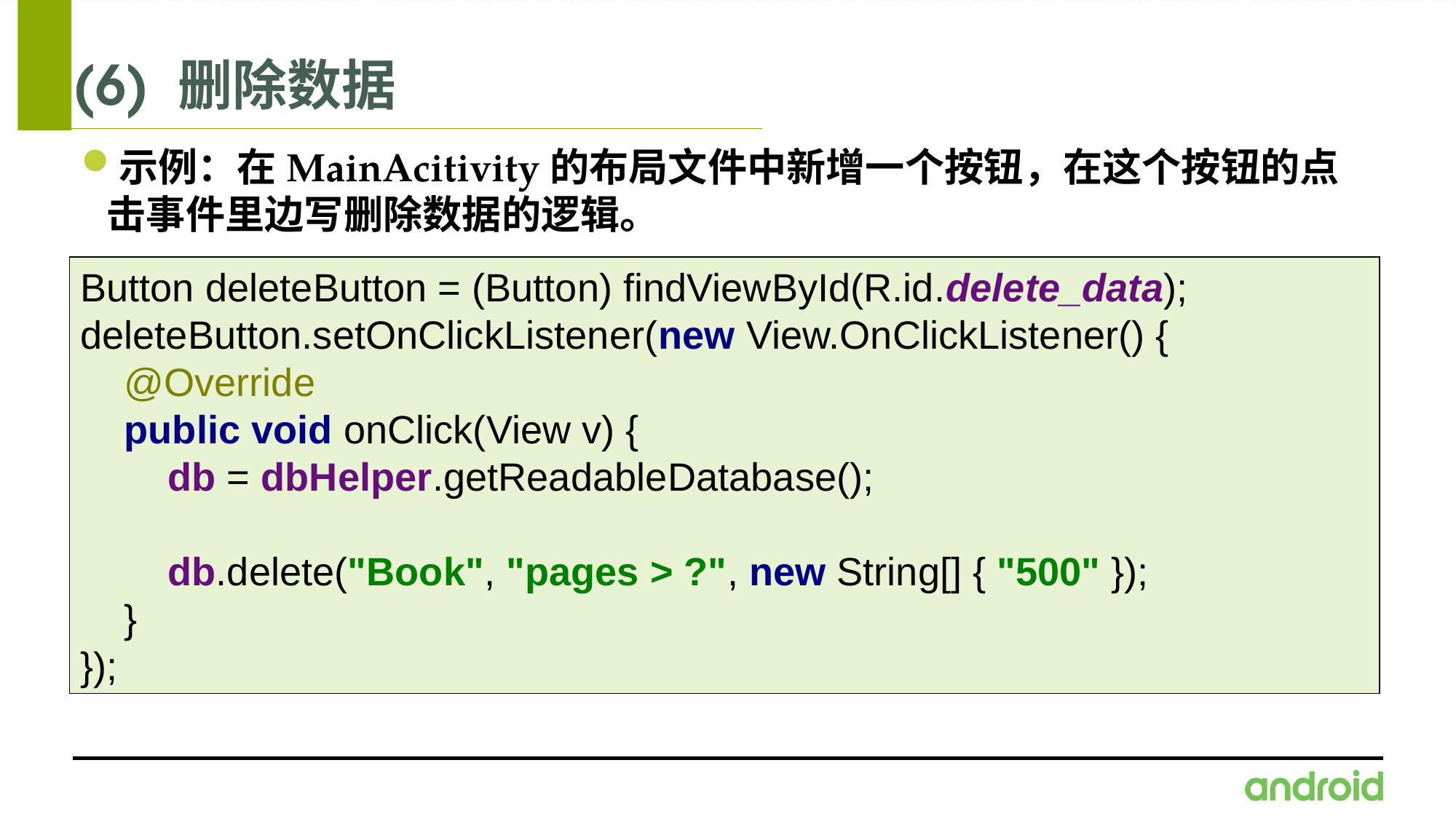

# (6) 删除数据
示例：在MainAcitivity的布局文件中新增一个按钮，在这个按钮的点击事件里边写删除数据的逻辑。

Button deleteButton = (Button) findViewById(R.id.delete_data);
deleteButton.setOnClickListener(new View.OnClickListener() {
    @Override
    public void onClick(View v) {
        db = dbHelper.getReadableDatabase();
        db.delete("Book", "pages > ?", new String[] { "500" });
    }
});